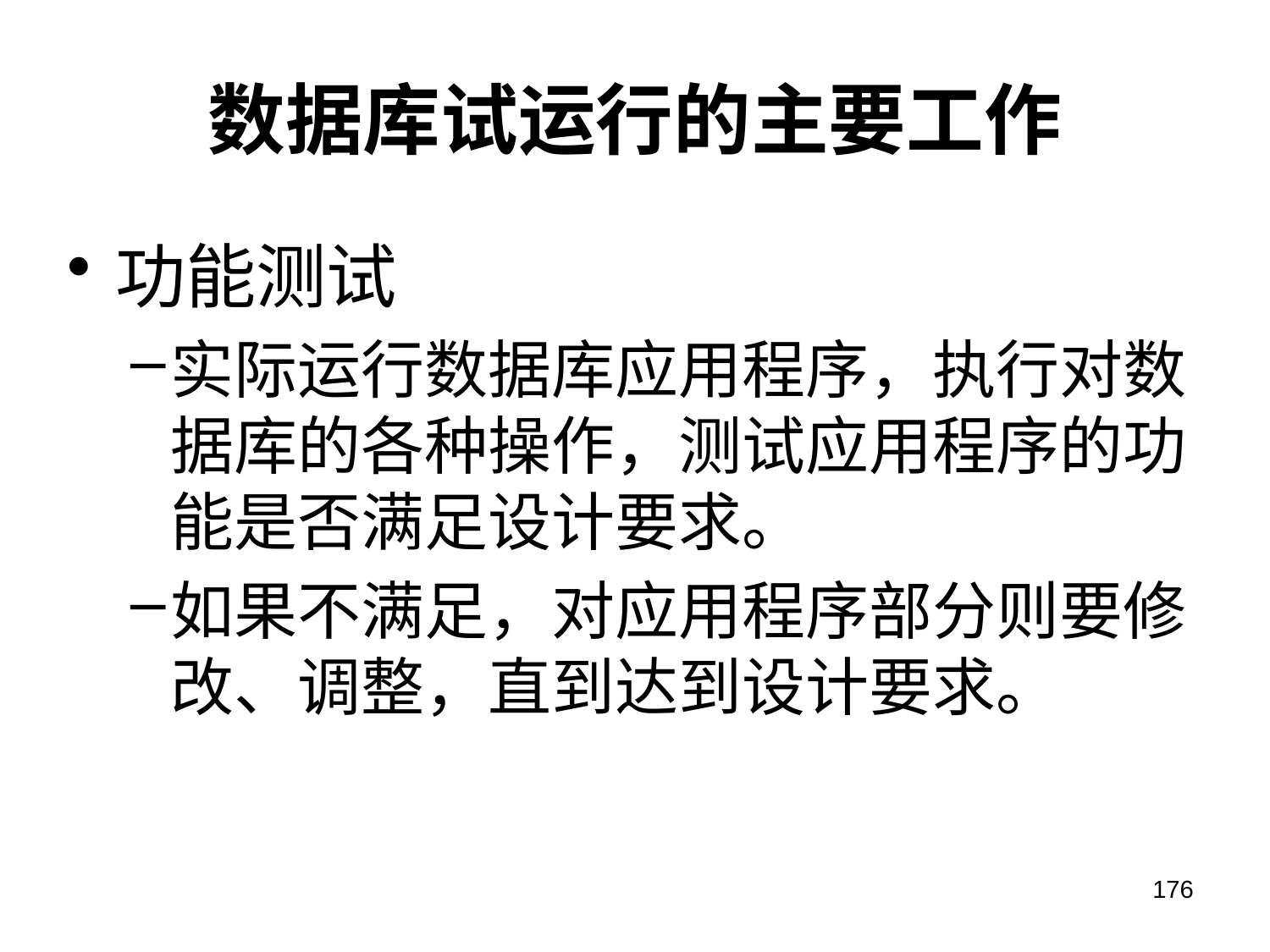

# 数据库试运行的主要工作
功能测试
实际运行数据库应用程序，执行对数据库的各种操作，测试应用程序的功能是否满足设计要求。
如果不满足，对应用程序部分则要修改、调整，直到达到设计要求。
176